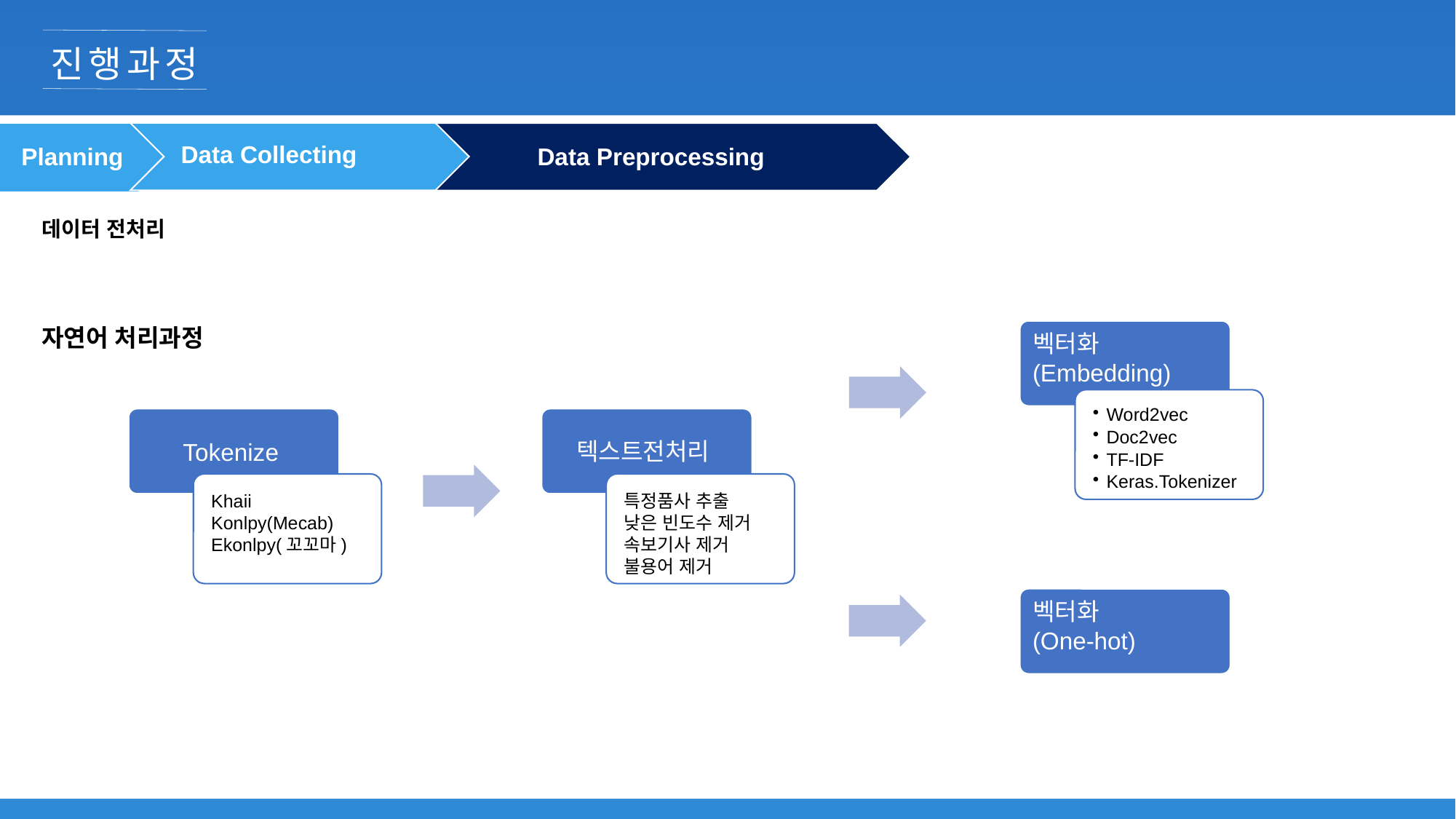

진행과정

Data Collecting

Planning

Data Preprocessing
데이터 전처리
벡터화
(Embedding)

Word2vec
Doc2vec
TF-IDF
Keras.Tokenizer
자연어 처리과정

Tokenize

Khaii
Konlpy(Mecab)
Ekonlpy(꼬꼬마)

텍스트전처리

특정품사 추출
낮은 빈도수 제거
속보기사 제거
불용어 제거

벡터화
(One-hot)